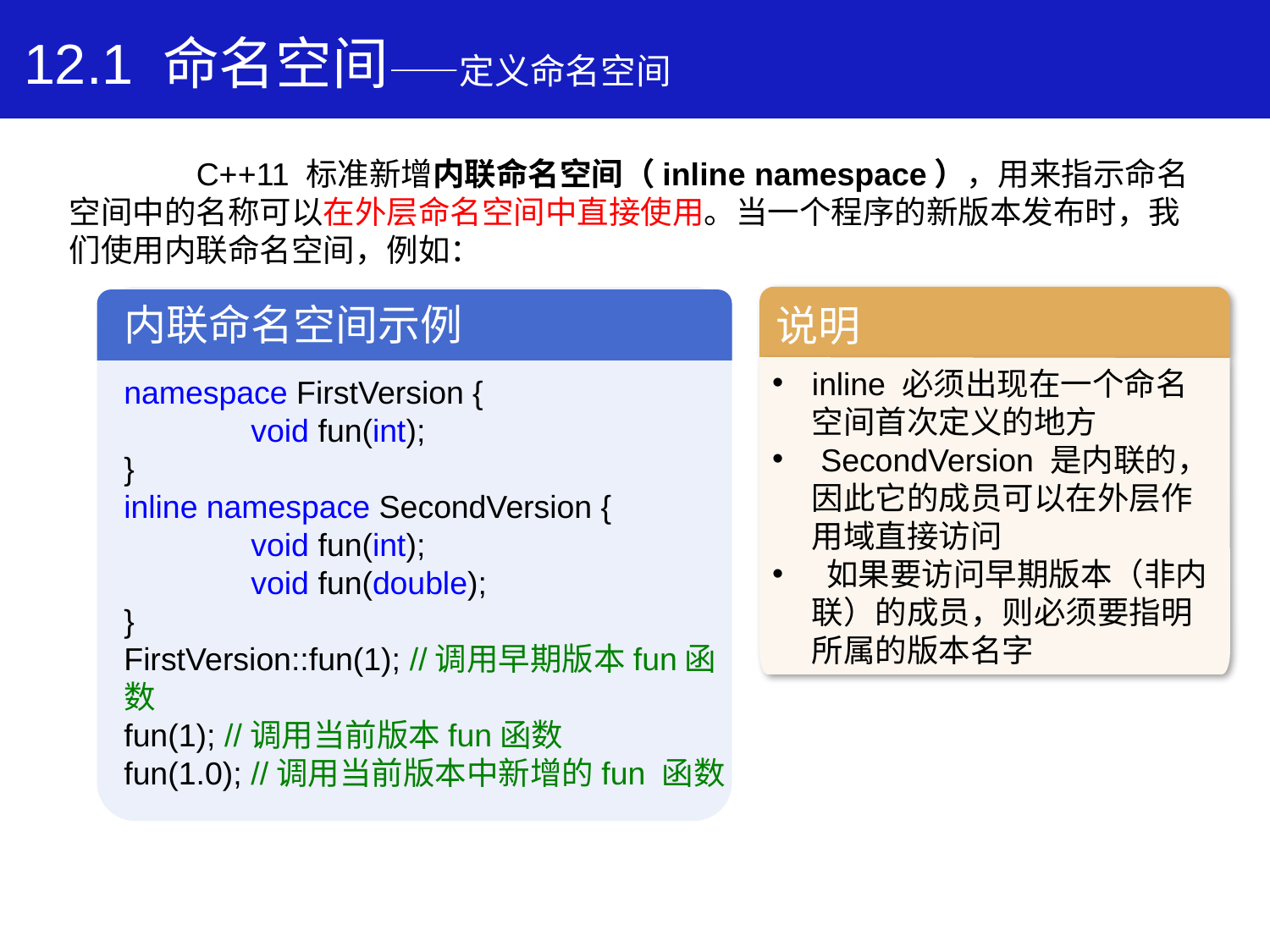

12.1 命名空间——定义命名空间
	C++11 标准新增内联命名空间（inline namespace），用来指示命名空间中的名称可以在外层命名空间中直接使用。当一个程序的新版本发布时，我们使用内联命名空间，例如：

内联命名空间示例
说明
inline 必须出现在一个命名空间首次定义的地方
 SecondVersion 是内联的，因此它的成员可以在外层作用域直接访问
 如果要访问早期版本（非内联）的成员，则必须要指明所属的版本名字
namespace FirstVersion {
	void fun(int);
}
inline namespace SecondVersion {
	void fun(int);
	void fun(double);
}
FirstVersion::fun(1); //调用早期版本fun函数
fun(1); //调用当前版本fun函数
fun(1.0); //调用当前版本中新增的fun 函数
10